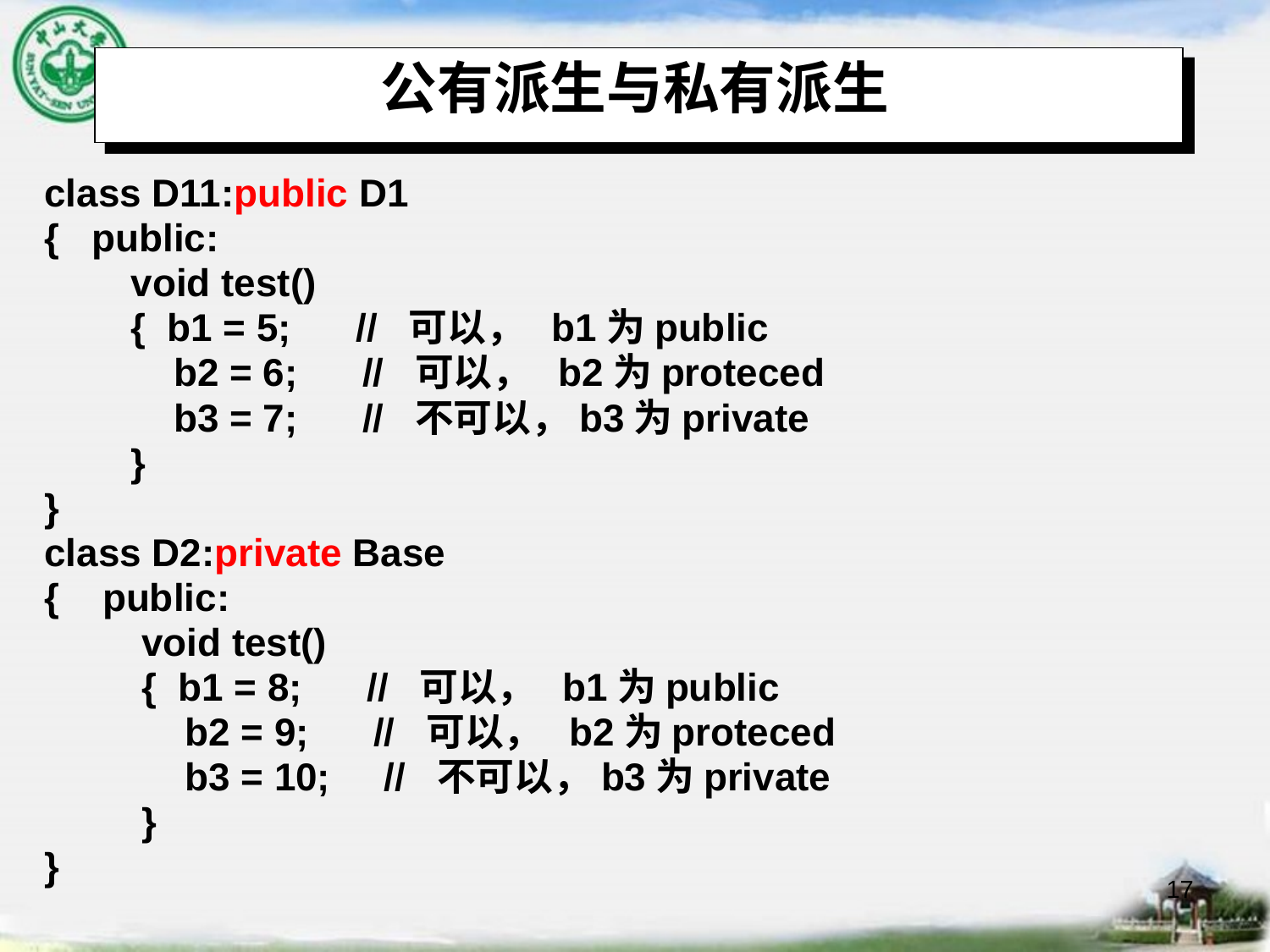

# 公有派生与私有派生
class D11:public D1
{   public:
        void test()
        {  b1 = 5;      //  可以，  b1为public
            b2 = 6;      //  可以，  b2为proteced
            b3 = 7;      //  不可以，b3为private
        }
}
class D2:private Base
{    public:
         void test()
         {  b1 = 8;      //  可以，  b1为public
             b2 = 9;      //  可以，  b2为proteced
             b3 = 10;     //  不可以，b3为private
         }
}
17